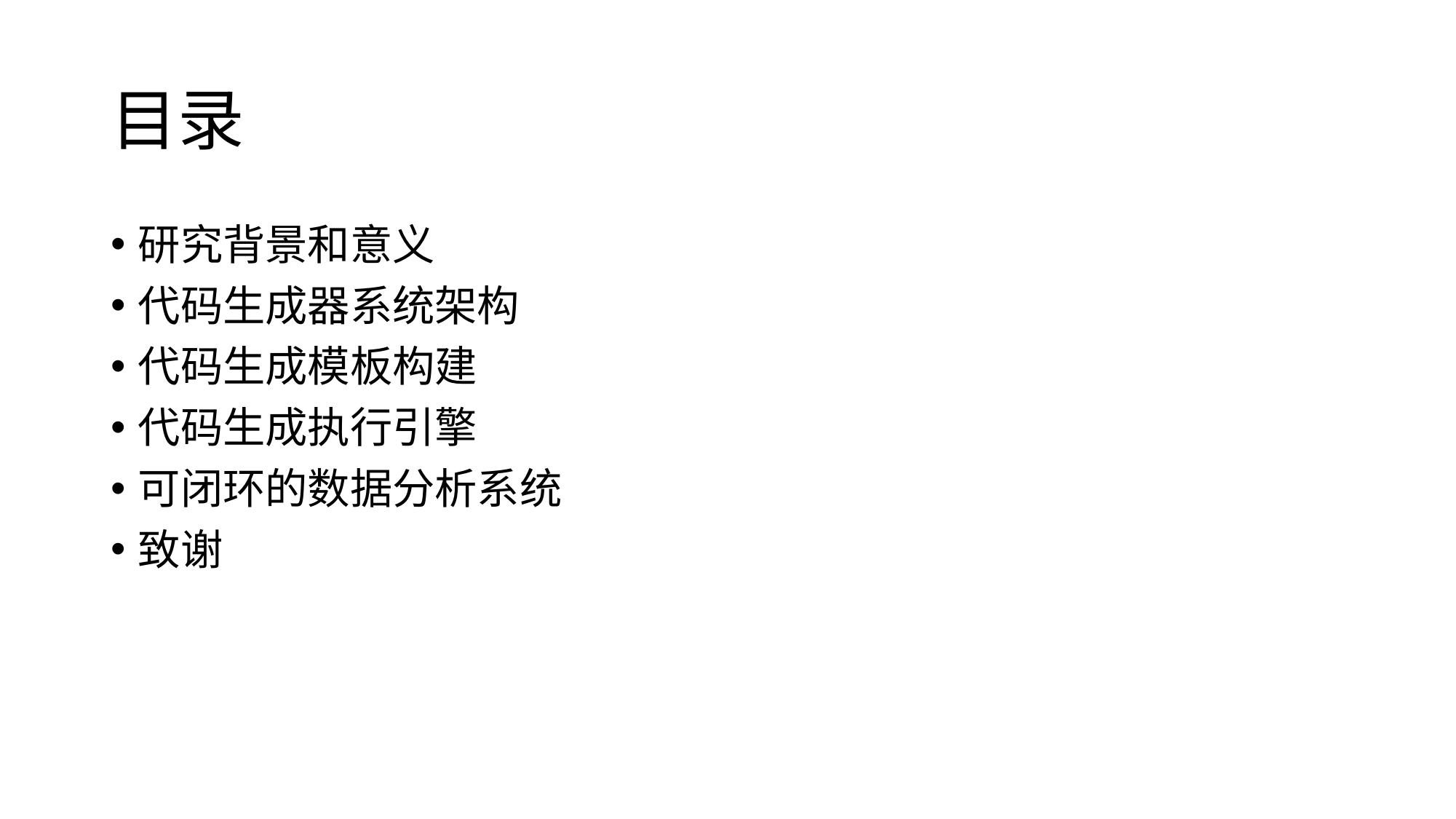

# 目录
研究背景和意义
代码生成器系统架构
代码生成模板构建
代码生成执行引擎
可闭环的数据分析系统
致谢